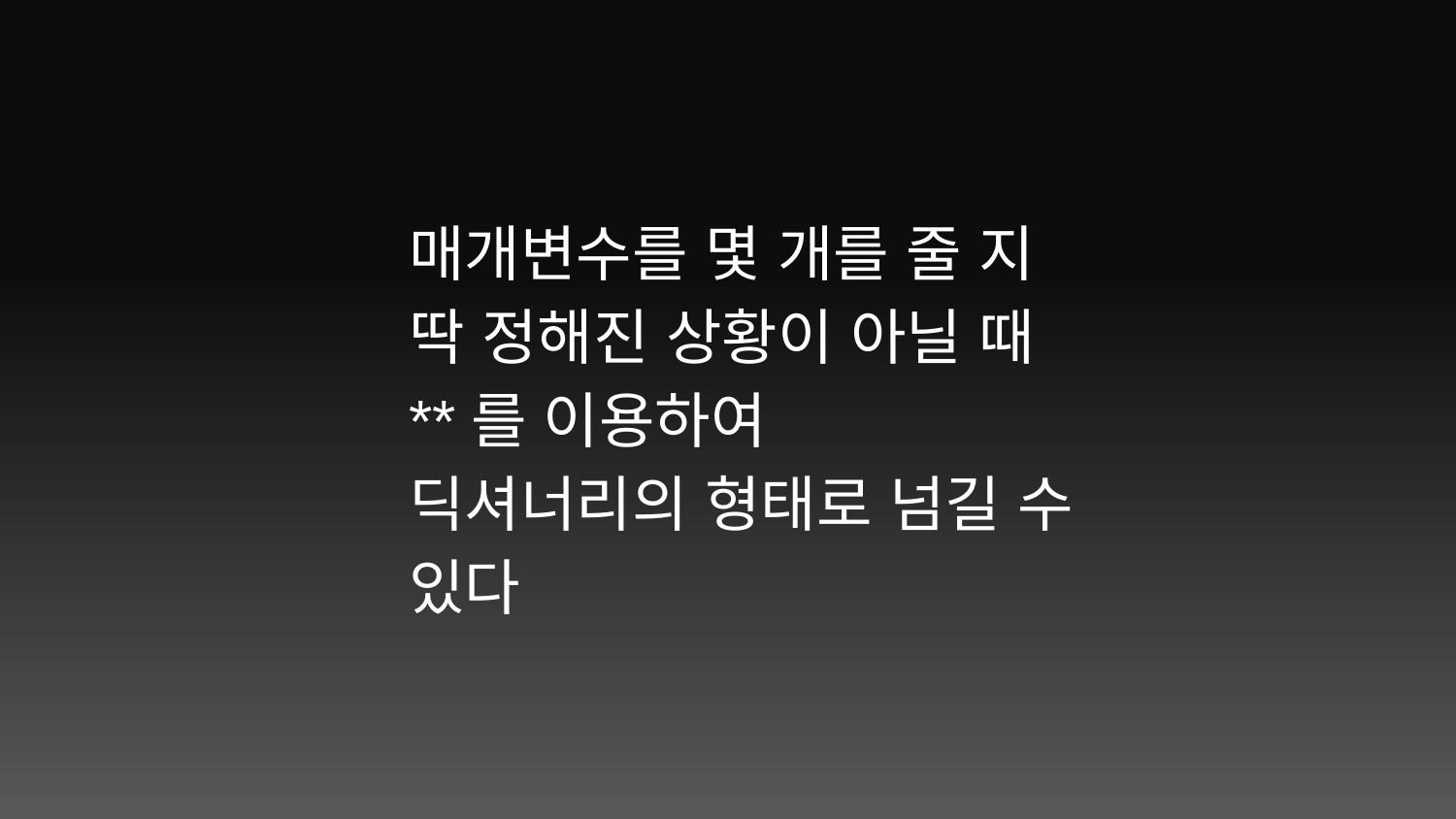

매개변수를 몇 개를 줄 지
딱 정해진 상황이 아닐 때
**를 이용하여
딕셔너리의 형태로 넘길 수 있다